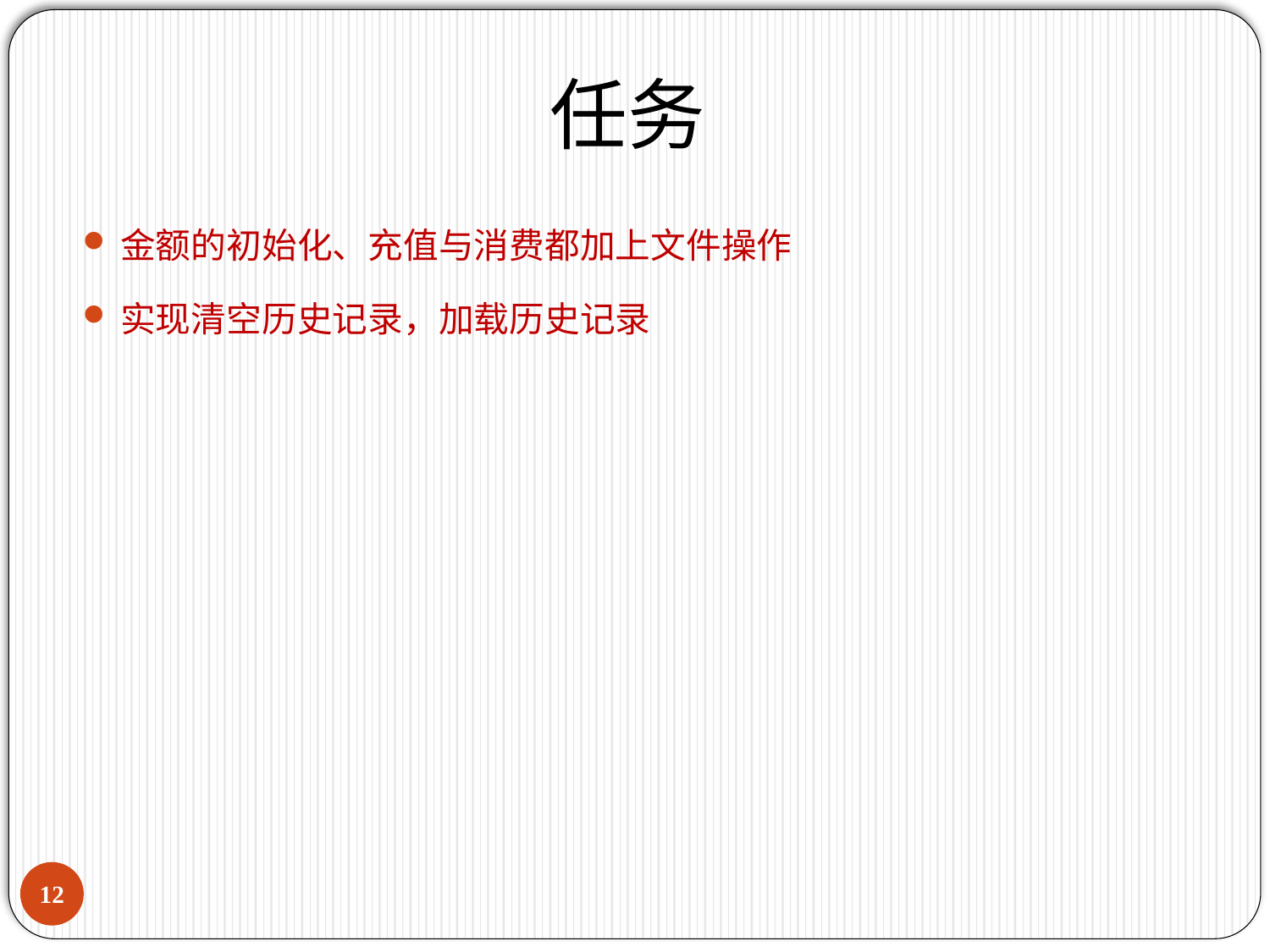

任务
金额的初始化、充值与消费都加上文件操作
实现清空历史记录，加载历史记录

12